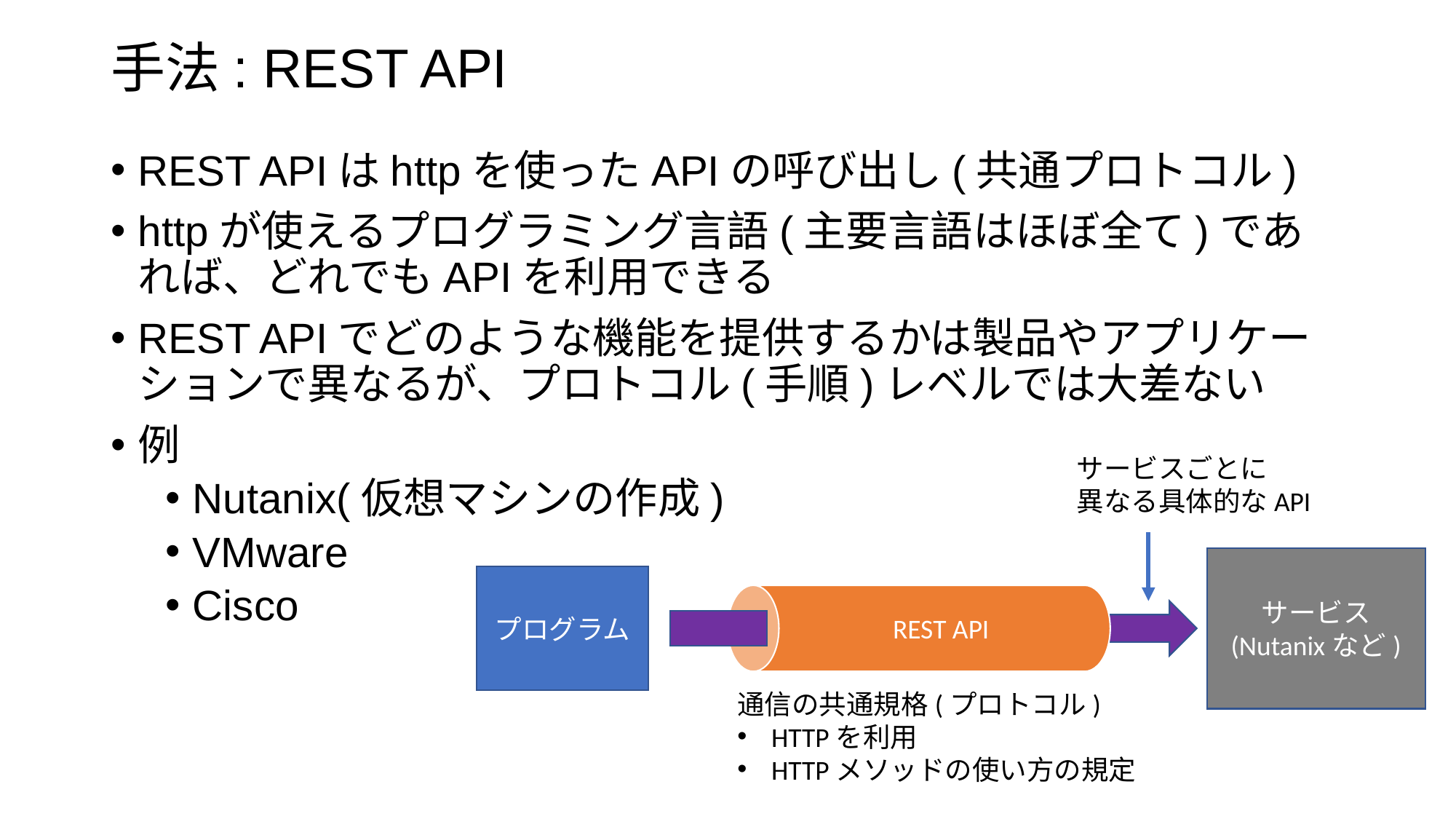

# 手法: REST API
REST APIはhttpを使ったAPIの呼び出し(共通プロトコル)
httpが使えるプログラミング言語(主要言語はほぼ全て)であれば、どれでもAPIを利用できる
REST APIでどのような機能を提供するかは製品やアプリケーションで異なるが、プロトコル(手順)レベルでは大差ない
例
Nutanix(仮想マシンの作成)
VMware
Cisco

サービスごとに
異なる具体的なAPI
サービス
(Nutanixなど)
プログラム

REST API

通信の共通規格(プロトコル)
HTTPを利用
HTTPメソッドの使い方の規定